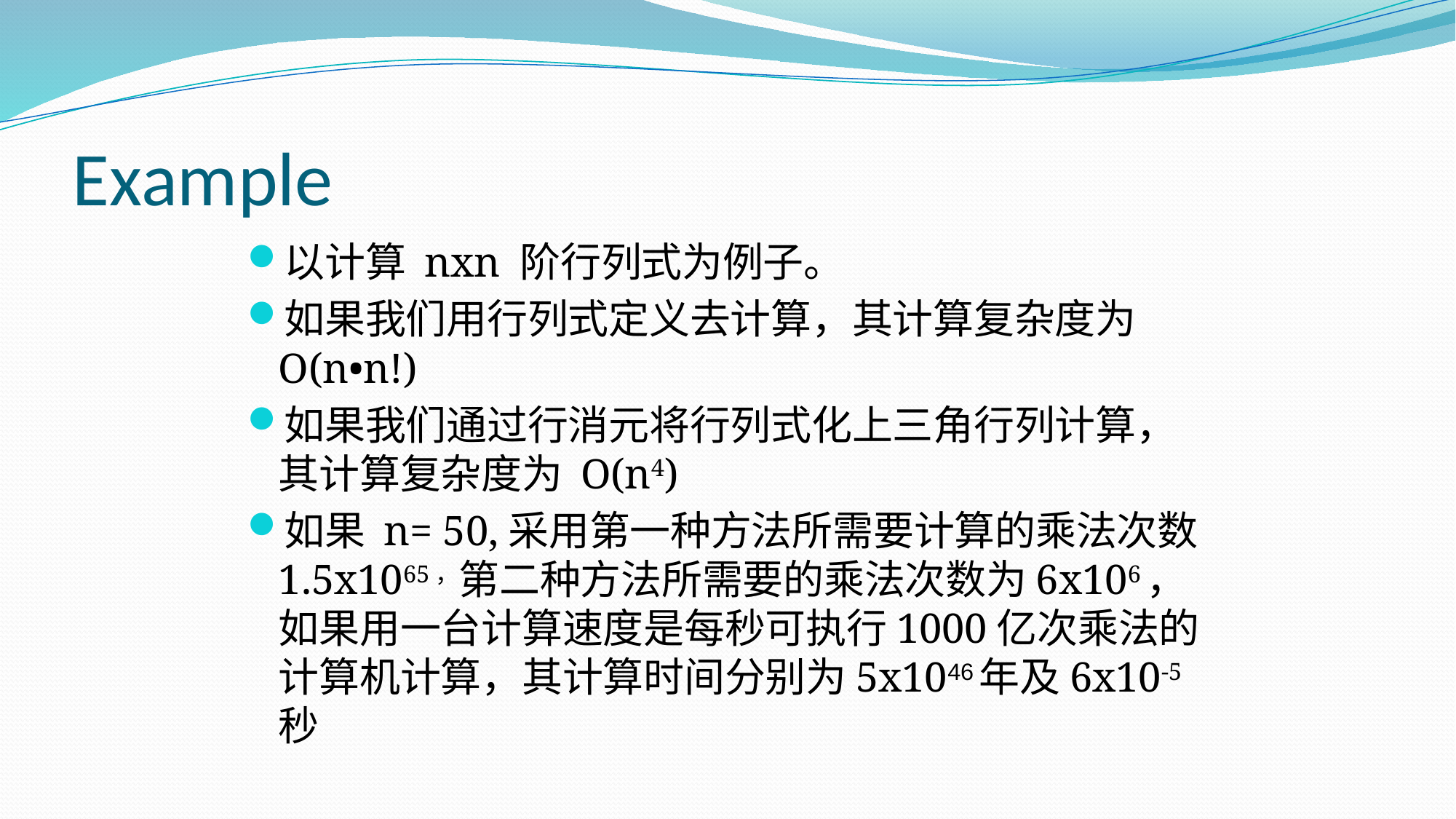

# Example
以计算 nxn 阶行列式为例子。
如果我们用行列式定义去计算，其计算复杂度为 O(n•n!)
如果我们通过行消元将行列式化上三角行列计算，其计算复杂度为 O(n4)
如果 n= 50,采用第一种方法所需要计算的乘法次数 1.5x1065，第二种方法所需要的乘法次数为6x106，如果用一台计算速度是每秒可执行1000亿次乘法的计算机计算，其计算时间分别为5x1046年及6x10-5秒